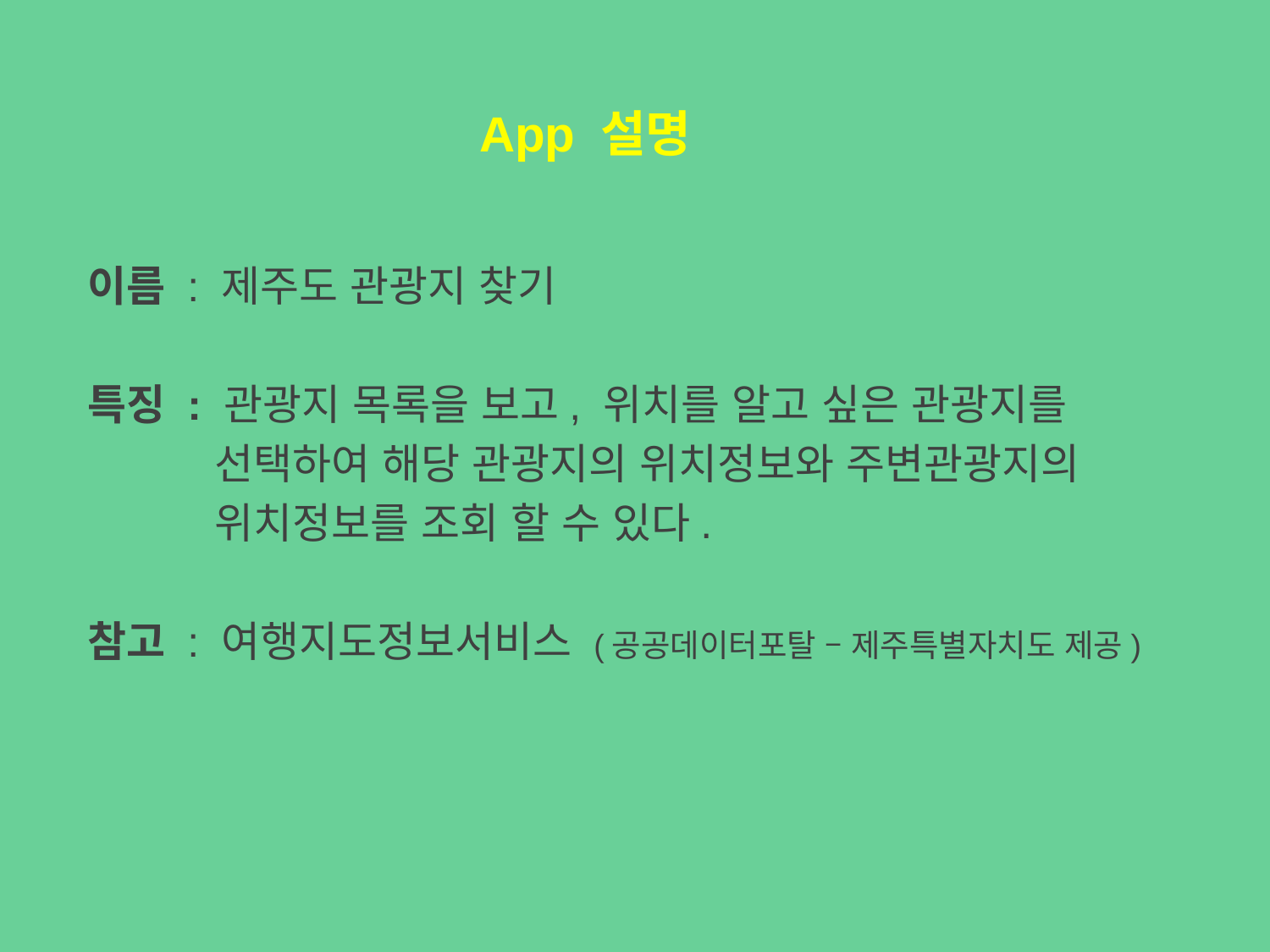

# App 설명
이름 : 제주도 관광지 찾기

특징 : 관광지 목록을 보고, 위치를 알고 싶은 관광지를
	선택하여 해당 관광지의 위치정보와 주변관광지의
	위치정보를 조회 할 수 있다.

참고 : 여행지도정보서비스 (공공데이터포탈 – 제주특별자치도 제공)